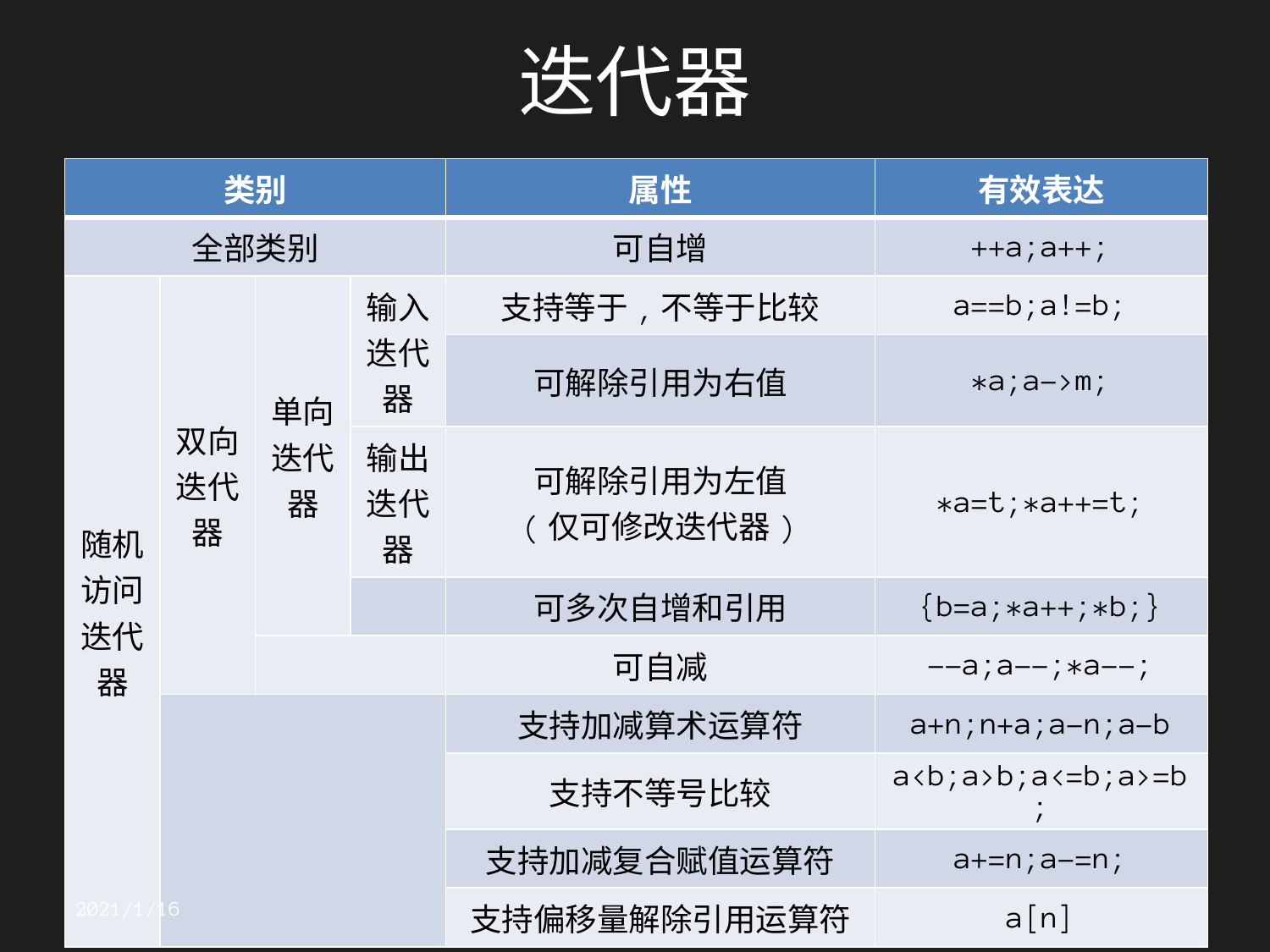

# 迭代器
| 类别 |  |  |  | 属性 | 有效表达 |
| --- | --- | --- | --- | --- | --- |
| 全部类别 |  |  |  | 可自增 | ++a;a++; |
| 随机访问迭代器 | 双向迭代器 | 单向迭代器 | 输入迭代器 | 支持等于,不等于比较 | a==b;a!=b; |
|  |  |  |  | 可解除引用为右值 | \*a;a->m; |
|  |  |  | 输出迭代器 | 可解除引用为左值 (仅可修改迭代器) | \*a=t;\*a++=t; |
|  |  |  |  | 可多次自增和引用 | {b=a;\*a++;\*b;} |
|  |  |  |  | 可自减 | --a;a--;\*a--; |
|  |  |  |  | 支持加减算术运算符 | a+n;n+a;a-n;a-b |
|  |  |  |  | 支持不等号比较 | a<b;a>b;a<=b;a>=b; |
|  |  |  |  | 支持加减复合赋值运算符 | a+=n;a-=n; |
|  |  |  |  | 支持偏移量解除引用运算符 | a[n] |
2021/1/16
Chinese_zjc_
7